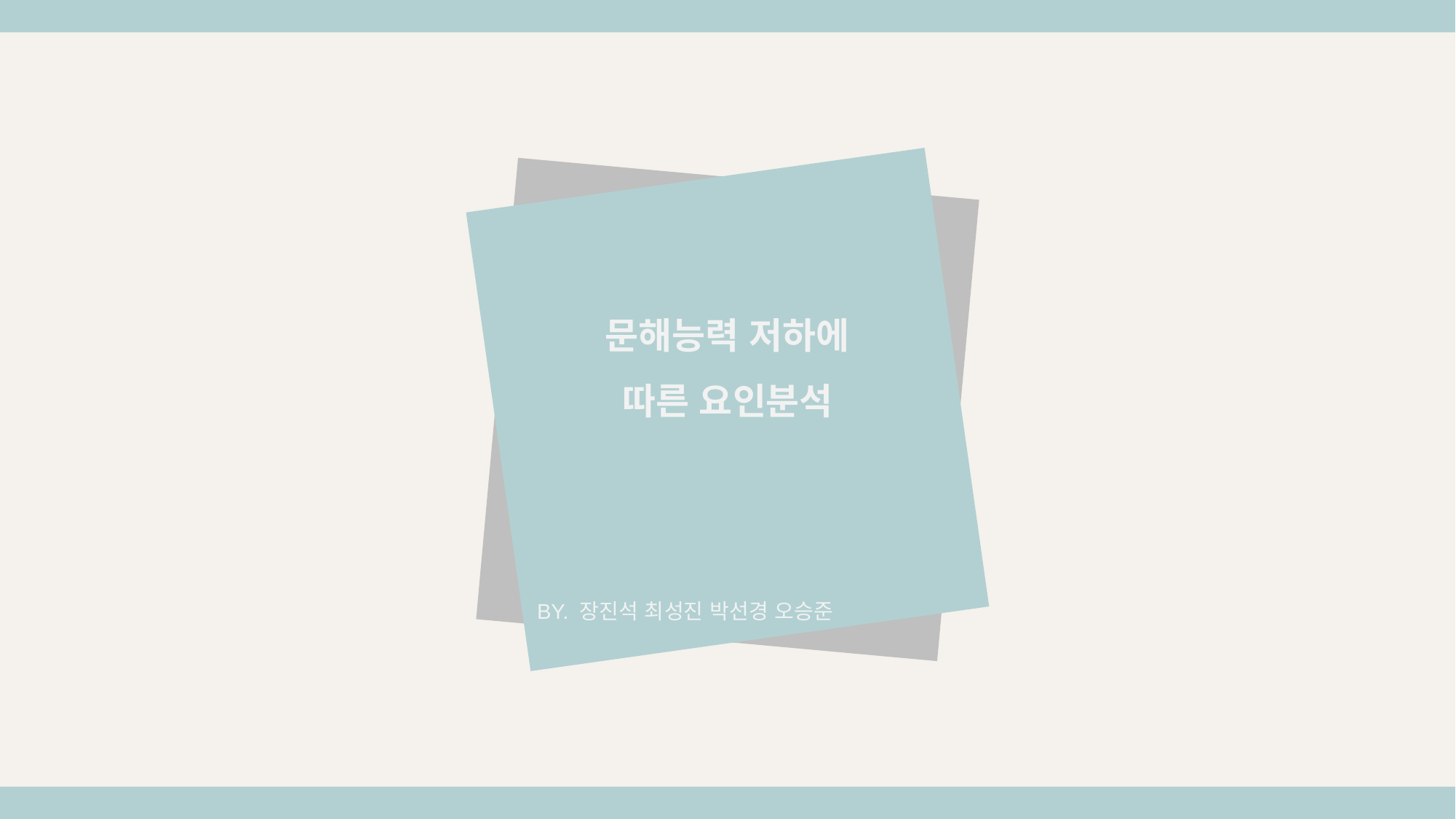

문해능력 저하에
따른 요인분석
BY. 장진석 최성진 박선경 오승준